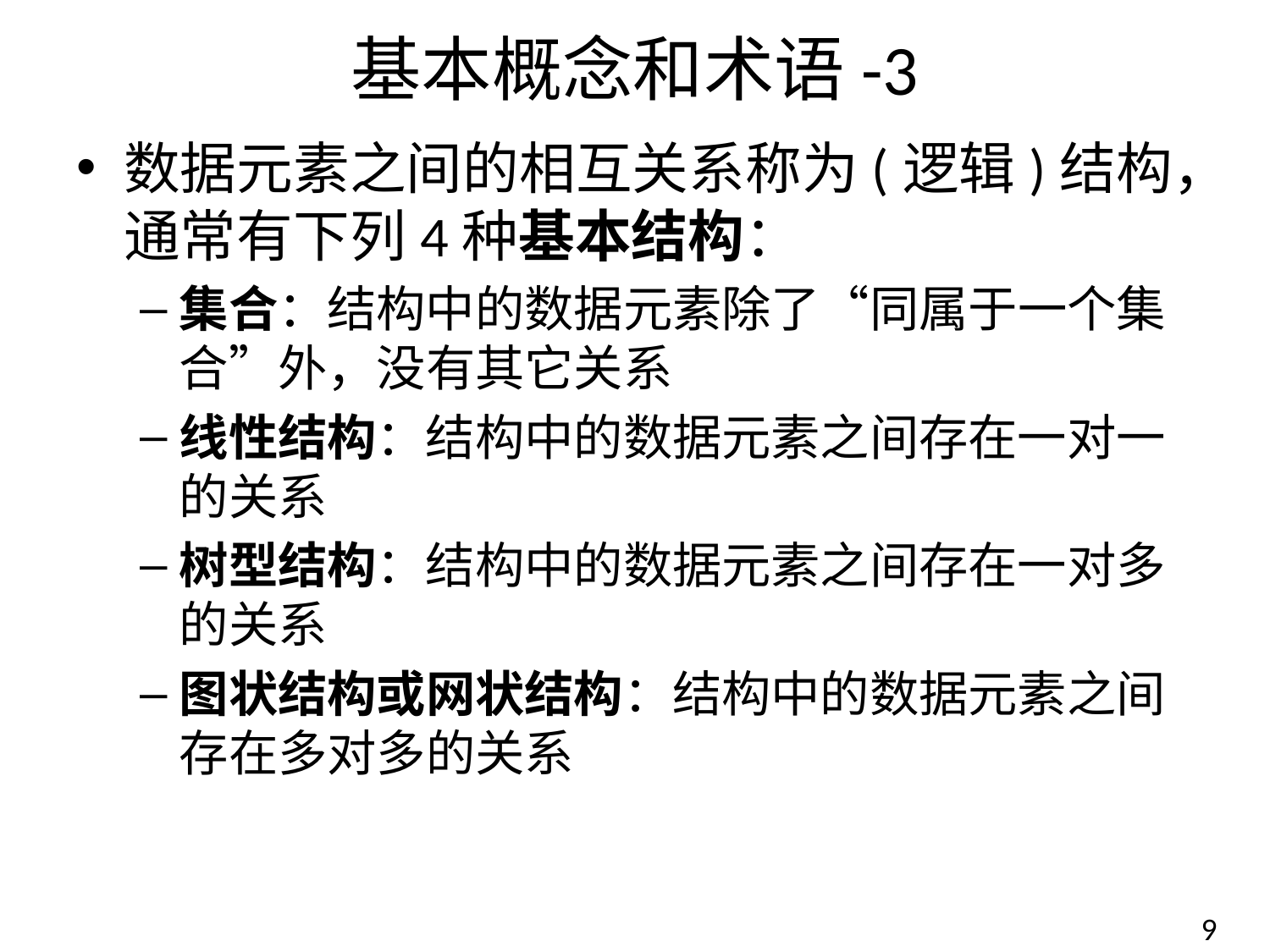

# 基本概念和术语-3
数据元素之间的相互关系称为(逻辑)结构，通常有下列4种基本结构：
集合：结构中的数据元素除了“同属于一个集合”外，没有其它关系
线性结构：结构中的数据元素之间存在一对一的关系
树型结构：结构中的数据元素之间存在一对多的关系
图状结构或网状结构：结构中的数据元素之间存在多对多的关系

9